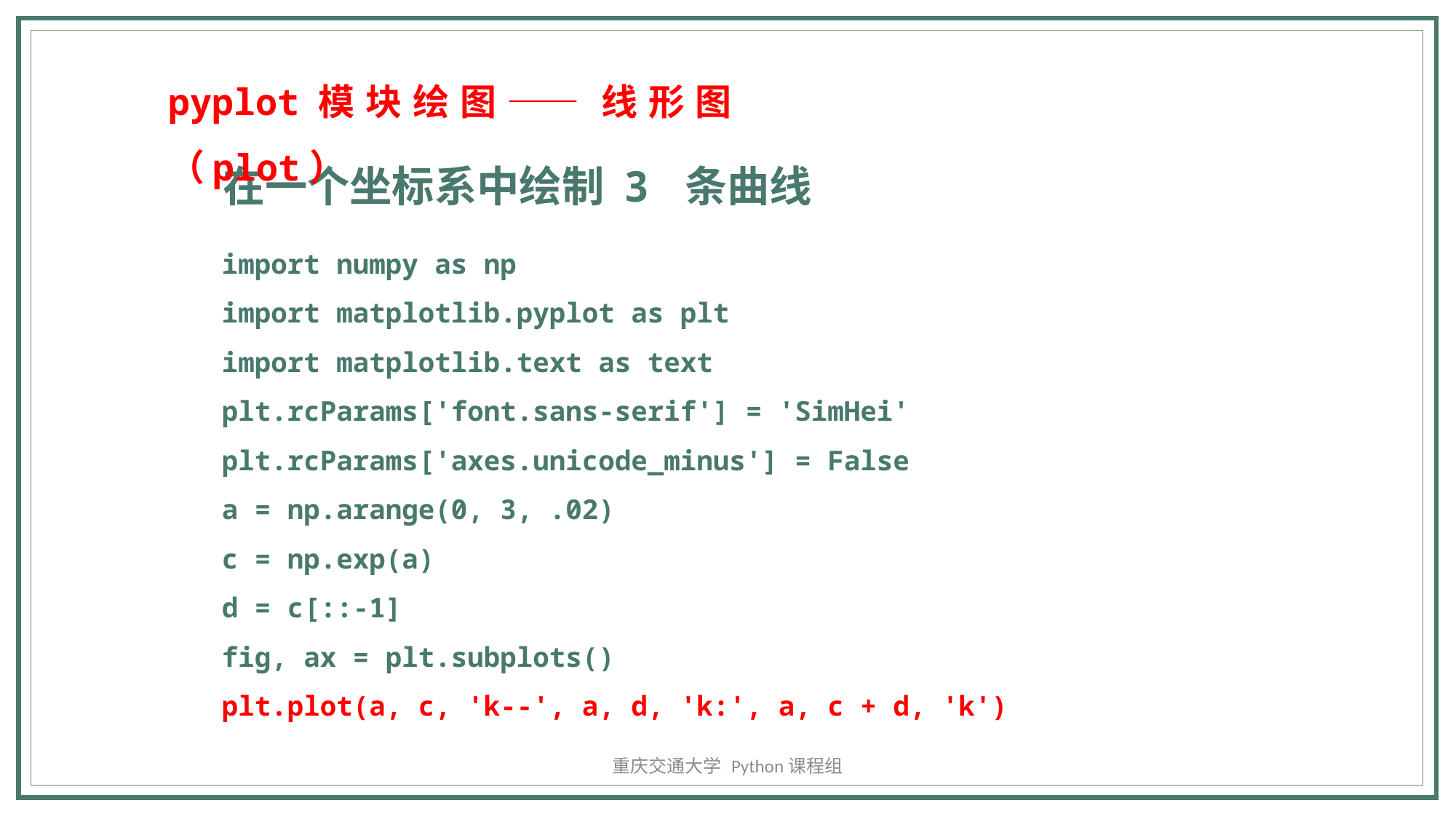

pyplot模块绘图——线形图（plot）
在一个坐标系中绘制 3 条曲线
import numpy as np
import matplotlib.pyplot as plt
import matplotlib.text as text
plt.rcParams['font.sans-serif'] = 'SimHei'
plt.rcParams['axes.unicode_minus'] = False
a = np.arange(0, 3, .02)
c = np.exp(a)
d = c[::-1]
fig, ax = plt.subplots()
plt.plot(a, c, 'k--', a, d, 'k:', a, c + d, 'k')
重庆交通大学 Python课程组